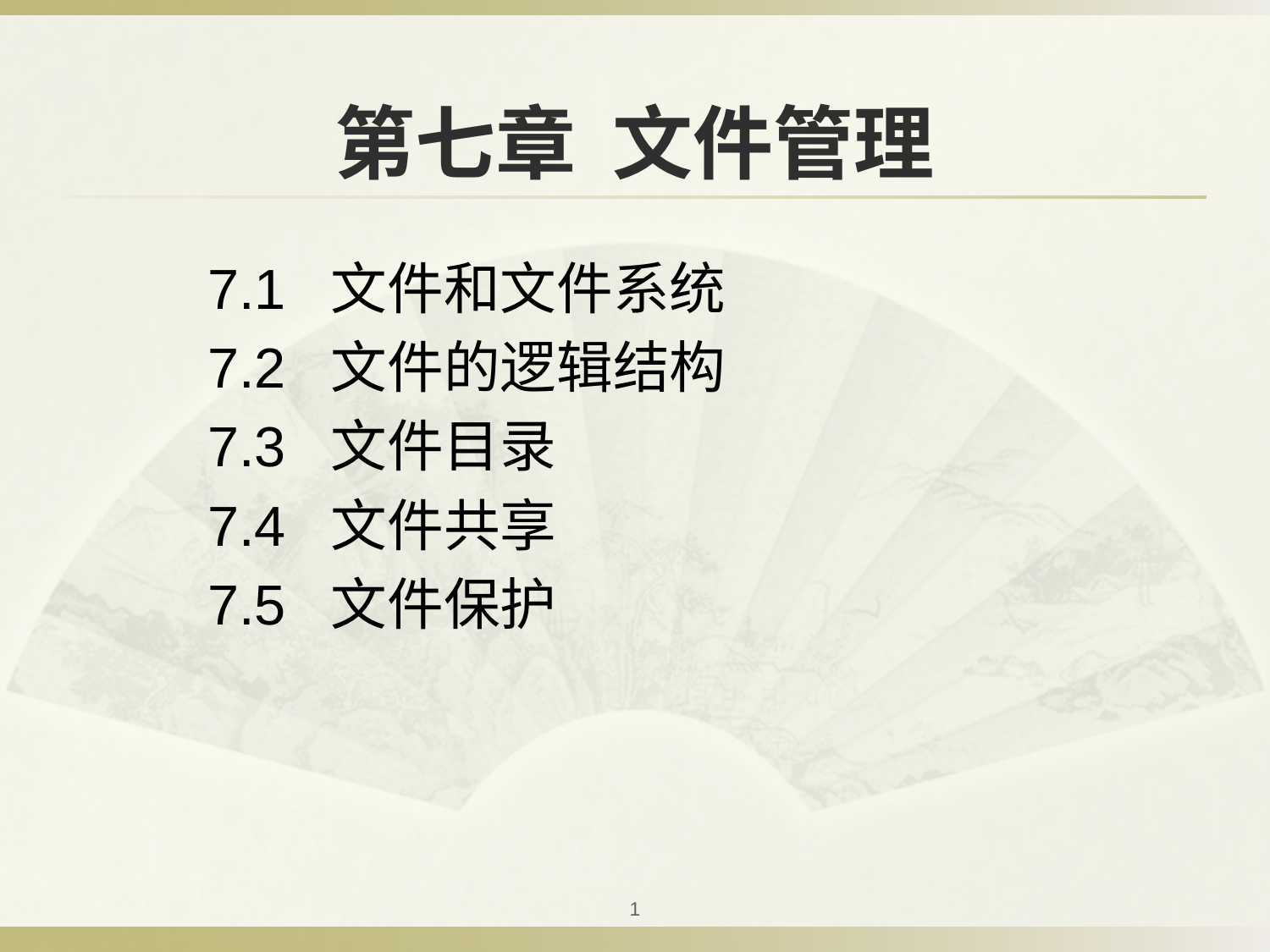

# 第七章  文件管理
7.1  文件和文件系统
7.2  文件的逻辑结构
7.3  文件目录
7.4  文件共享
7.5  文件保护

1